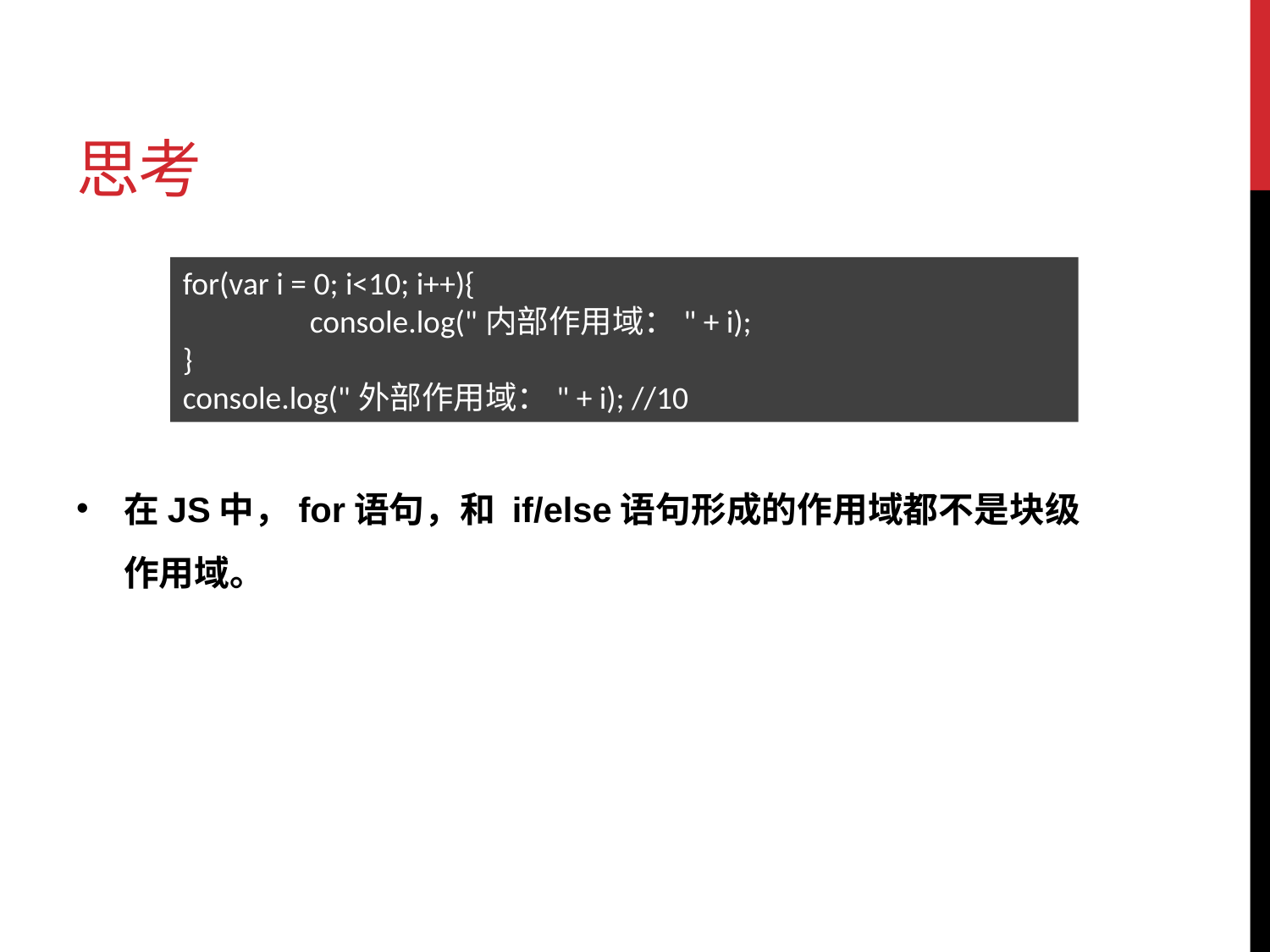

# 思考
for(var i = 0; i<10; i++){
	console.log("内部作用域：" + i);
}
console.log("外部作用域：" + i); //10
在JS中，for语句，和 if/else语句形成的作用域都不是块级作用域。